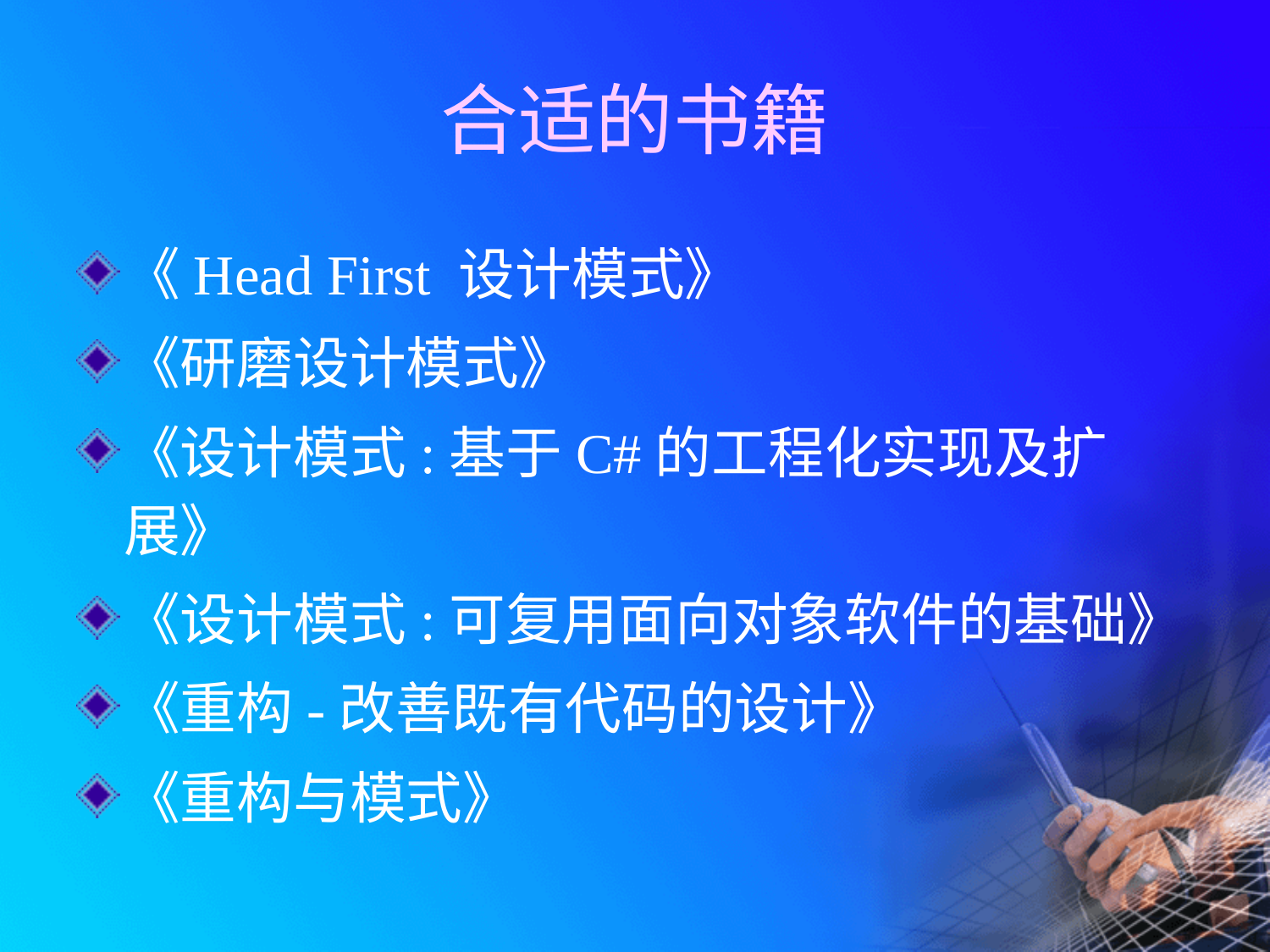

# 合适的书籍
《Head First 设计模式》
《研磨设计模式》
《设计模式:基于C#的工程化实现及扩展》
《设计模式:可复用面向对象软件的基础》
《重构-改善既有代码的设计》
《重构与模式》